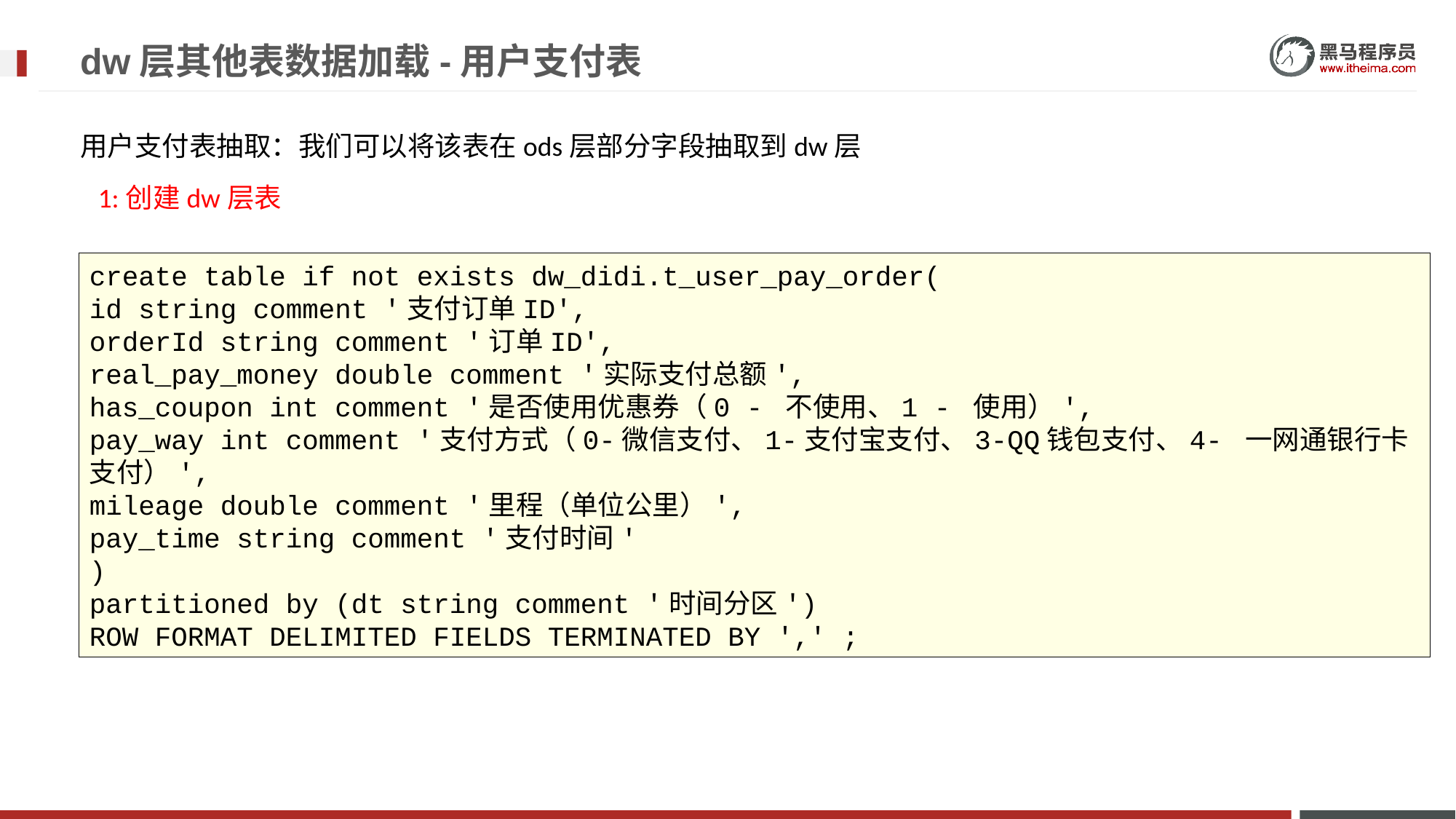

# dw层其他表数据加载-用户支付表
用户支付表抽取：我们可以将该表在ods层部分字段抽取到dw层
1:创建dw层表
create table if not exists dw_didi.t_user_pay_order(
id string comment '支付订单ID',
orderId string comment '订单ID',
real_pay_money double comment '实际支付总额',
has_coupon int comment '是否使用优惠券（0 - 不使用、1 - 使用）',
pay_way int comment '支付方式（0-微信支付、1-支付宝支付、3-QQ钱包支付、4- 一网通银行卡支付）',
mileage double comment '里程（单位公里）',
pay_time string comment '支付时间'
)
partitioned by (dt string comment '时间分区')
ROW FORMAT DELIMITED FIELDS TERMINATED BY ',' ;